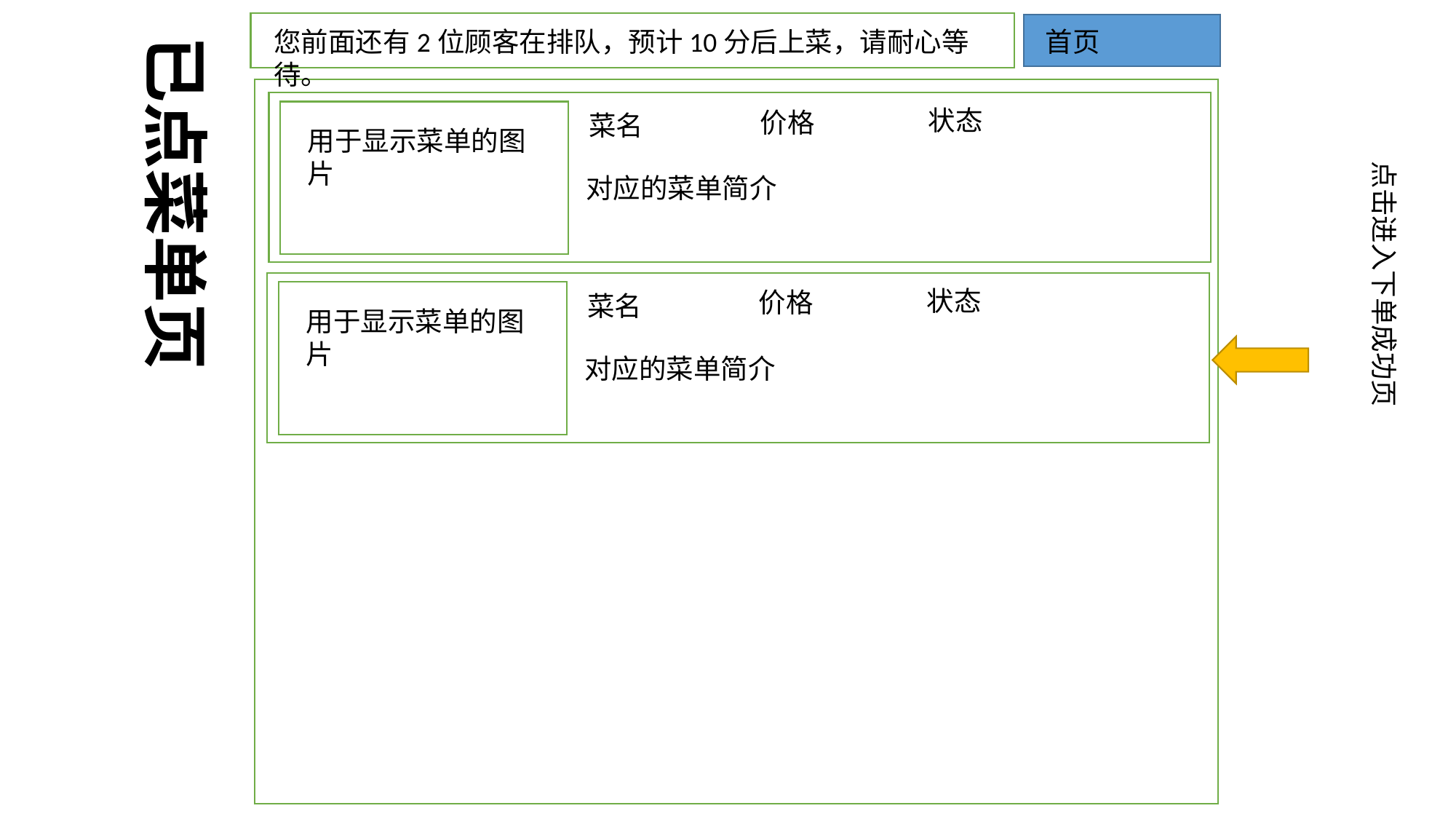

您前面还有2位顾客在排队，预计10分后上菜，请耐心等待。
首页
已点菜单页

状态
价格

菜名
用于显示菜单的图片
点击进入下单成功页
对应的菜单简介

状态
价格

菜名
用于显示菜单的图片

对应的菜单简介